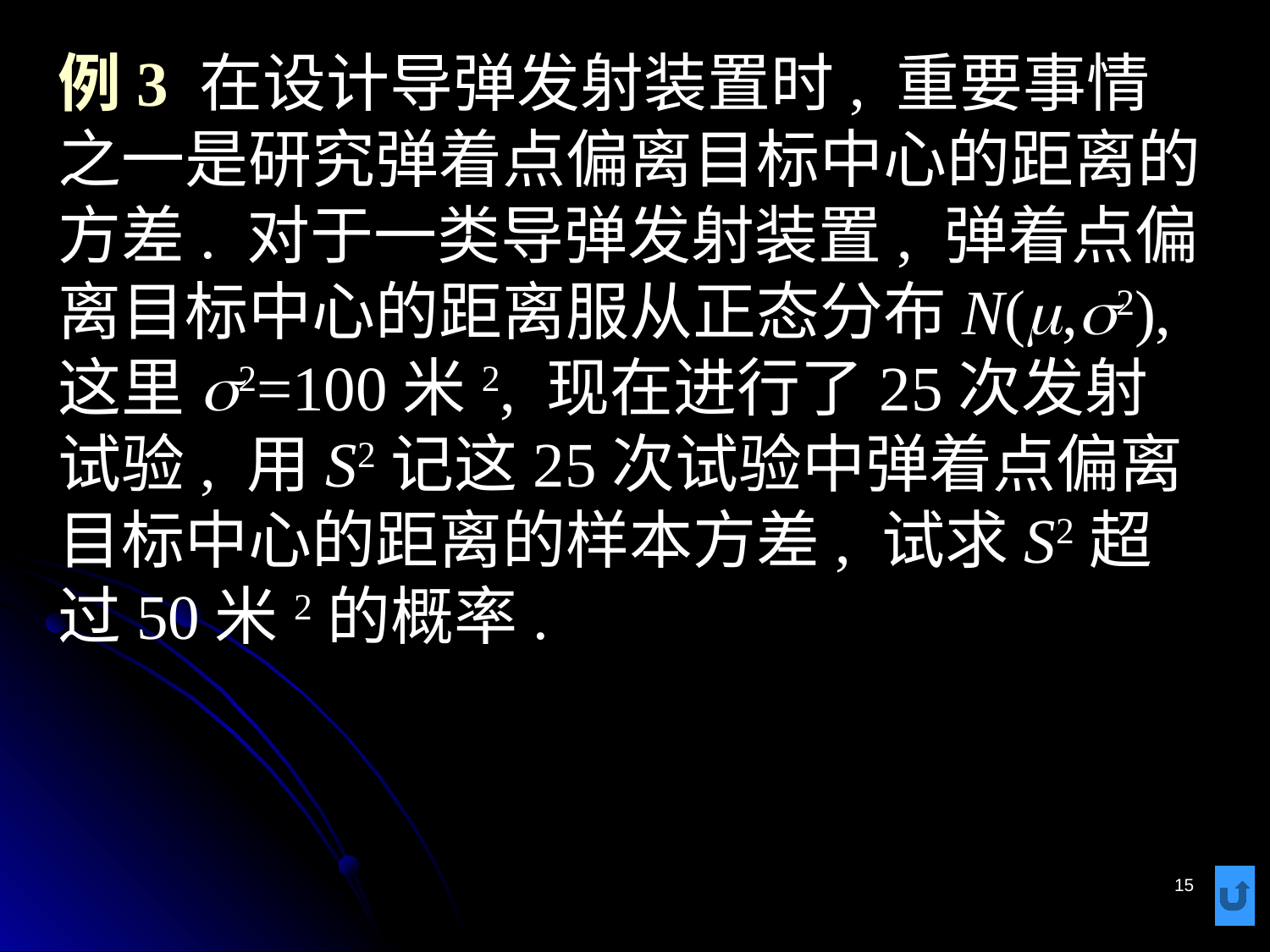

# 例3 在设计导弹发射装置时, 重要事情之一是研究弹着点偏离目标中心的距离的方差. 对于一类导弹发射装置, 弹着点偏离目标中心的距离服从正态分布N(μ,σ2), 这里σ2=100米2, 现在进行了25次发射试验, 用S2记这25次试验中弹着点偏离目标中心的距离的样本方差, 试求S2超过50米2的概率.
15